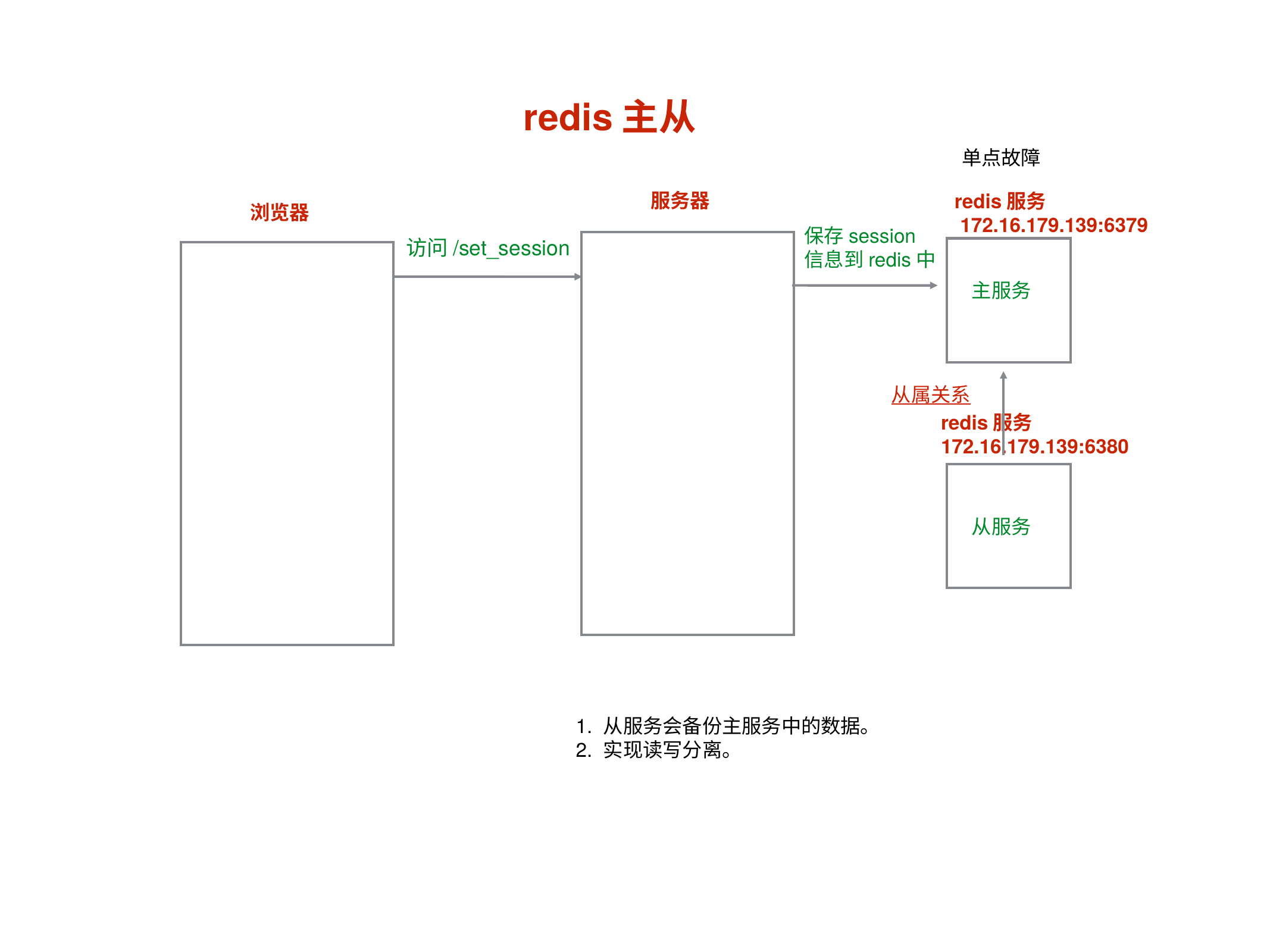

redis主从
单点故障
服务器
redis服务
 172.16.179.139:6379
浏览器
保存session
信息到redis中
访问/set_session

主服务

从属关系
redis服务
172.16.179.139:6380

从服务
从服务会备份主服务中的数据。
实现读写分离。